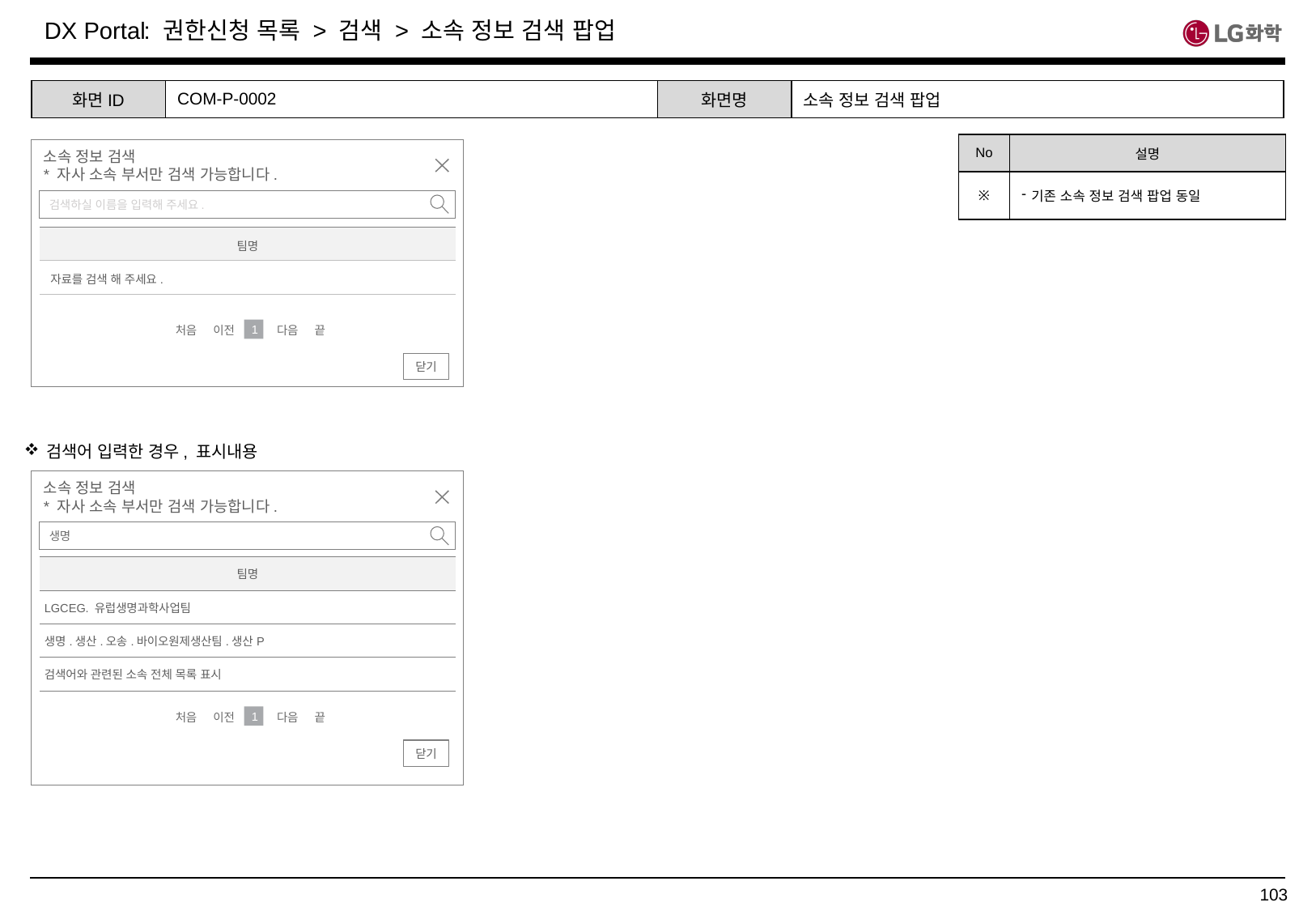

: 권한신청 목록 > 검색 > 소속 정보 검색 팝업
| 화면ID | COM-P-0002 | 화면명 | 소속 정보 검색 팝업 |
| --- | --- | --- | --- |
| No | 설명 |
| --- | --- |
| ※ | 기존 소속 정보 검색 팝업 동일 |

소속 정보 검색
* 자사 소속 부서만 검색 가능합니다.

검색하실 이름을 입력해 주세요.

| 팀명 |
| --- |
| 자료를 검색 해 주세요. |
처음     이전
다음     끝
1
닫기
검색어 입력한 경우, 표시내용

소속 정보 검색
* 자사 소속 부서만 검색 가능합니다.

생명

| 팀명 |
| --- |
| LGCEG. 유럽생명과학사업팀 |
| 생명.생산.오송.바이오원제생산팀.생산P |
| 검색어와 관련된 소속 전체 목록 표시 |
처음     이전
다음     끝
1
닫기